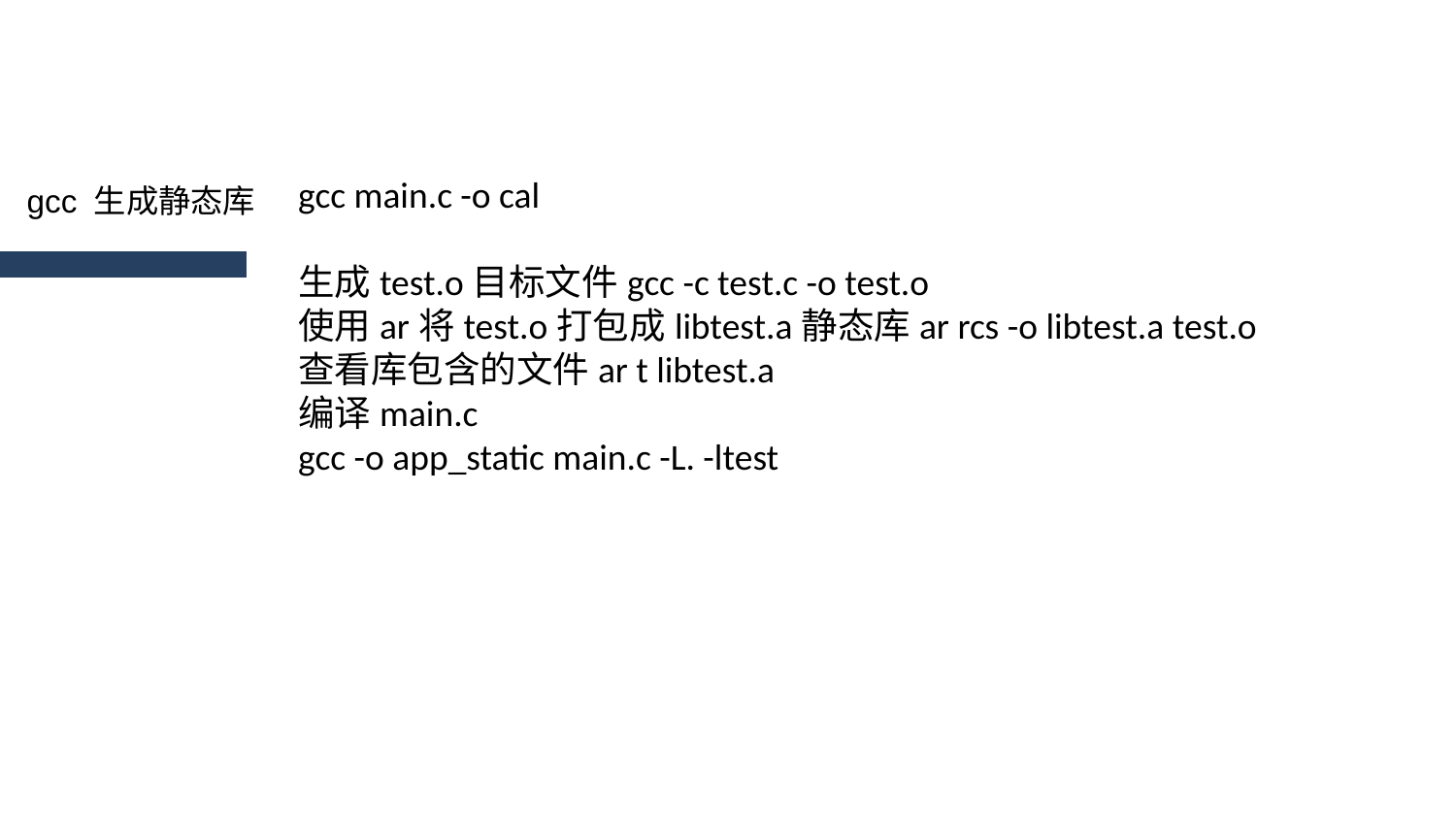

gcc main.c -o cal
生成test.o目标文件gcc -c test.c -o test.o
使用ar将test.o打包成libtest.a静态库ar rcs -o libtest.a test.o
查看库包含的文件ar t libtest.a
编译main.c
gcc -o app_static main.c -L. -ltest
gcc 生成静态库